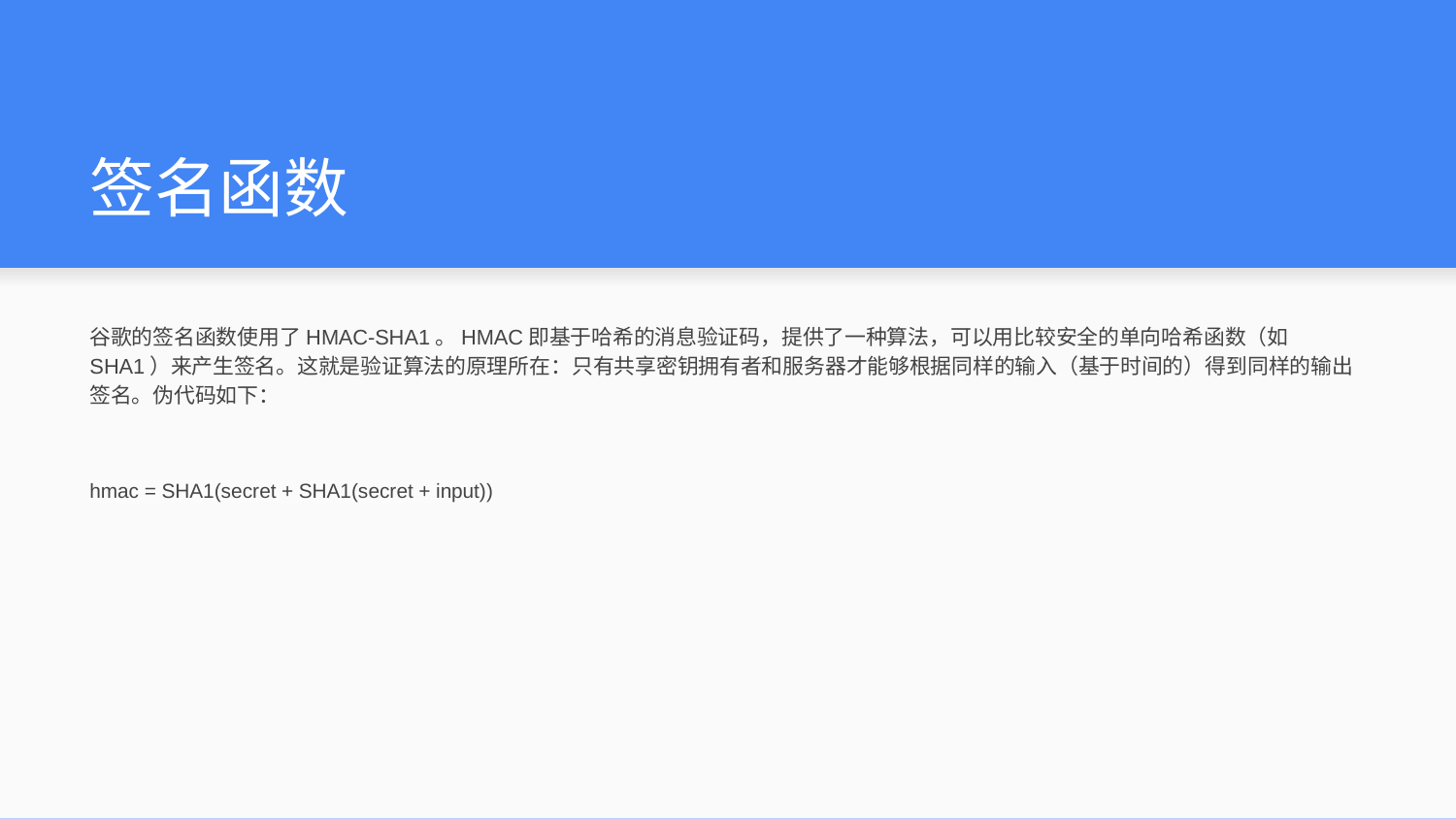

# 签名函数
谷歌的签名函数使用了HMAC-SHA1。HMAC即基于哈希的消息验证码，提供了一种算法，可以用比较安全的单向哈希函数（如SHA1）来产生签名。这就是验证算法的原理所在：只有共享密钥拥有者和服务器才能够根据同样的输入（基于时间的）得到同样的输出签名。伪代码如下：
hmac = SHA1(secret + SHA1(secret + input))